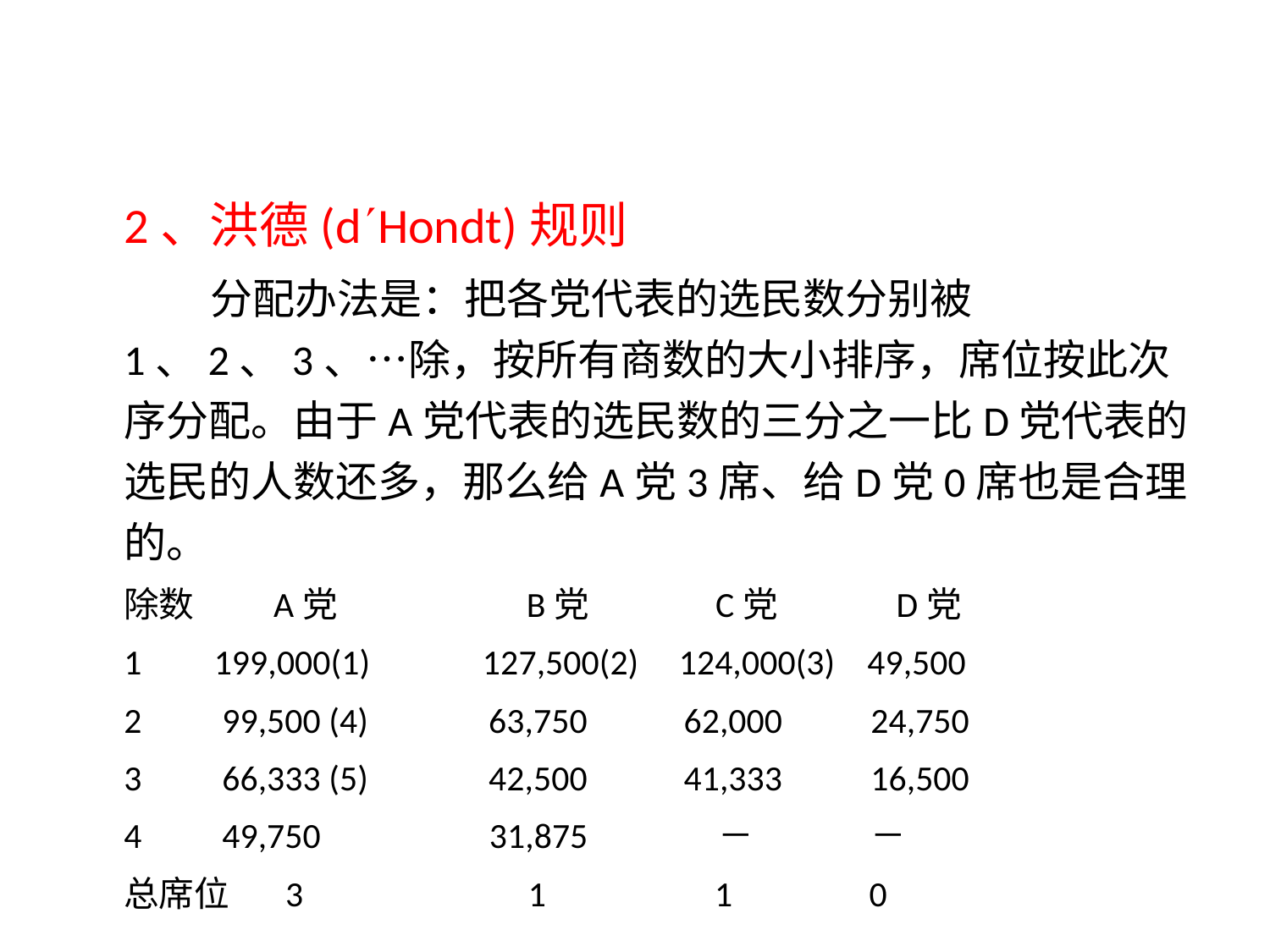

2、洪德(d′Hondt)规则
        分配办法是：把各党代表的选民数分别被1、2、3、…除，按所有商数的大小排序，席位按此次序分配。由于A党代表的选民数的三分之一比D党代表的选民的人数还多，那么给A党3席、给D党0席也是合理的。
除数         A党                       B党               C党              D党
1         199,000(1)              127,500(2)     124,000(3)    49,500
2          99,500 (4)               63,750            62,000           24,750
3          66,333 (5)               42,500            41,333           16,500
4          49,750                     31,875               －               －
总席位      3                            1                     1                 0